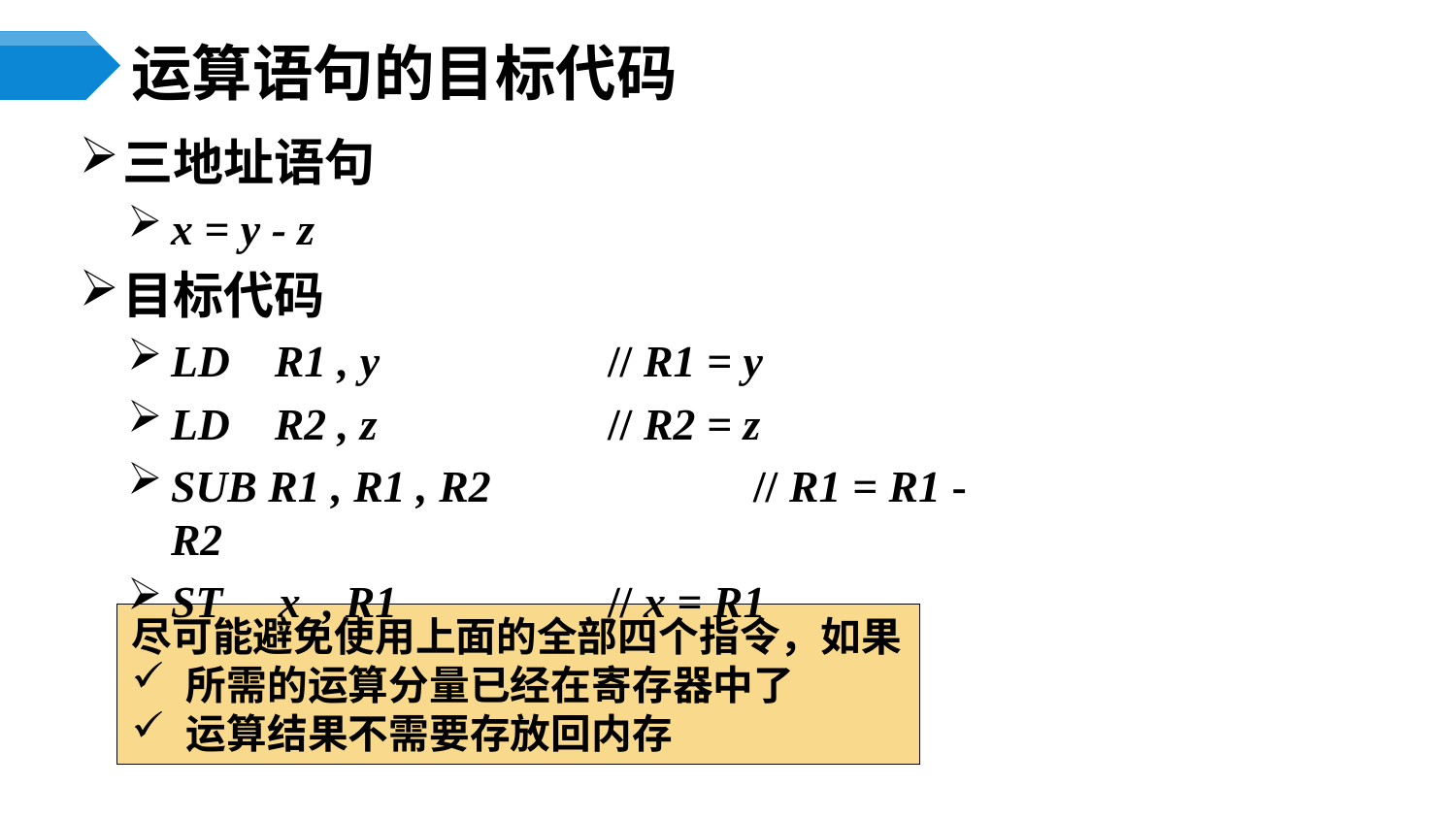

# 运算语句的目标代码
三地址语句
x = y - z
目标代码
LD    R1 , y		// R1 = y
LD    R2 , z		// R2 = z
SUB R1 , R1 , R2		// R1 = R1 - R2
ST     x  , R1		// x = R1
尽可能避免使用上面的全部四个指令，如果
所需的运算分量已经在寄存器中了
运算结果不需要存放回内存